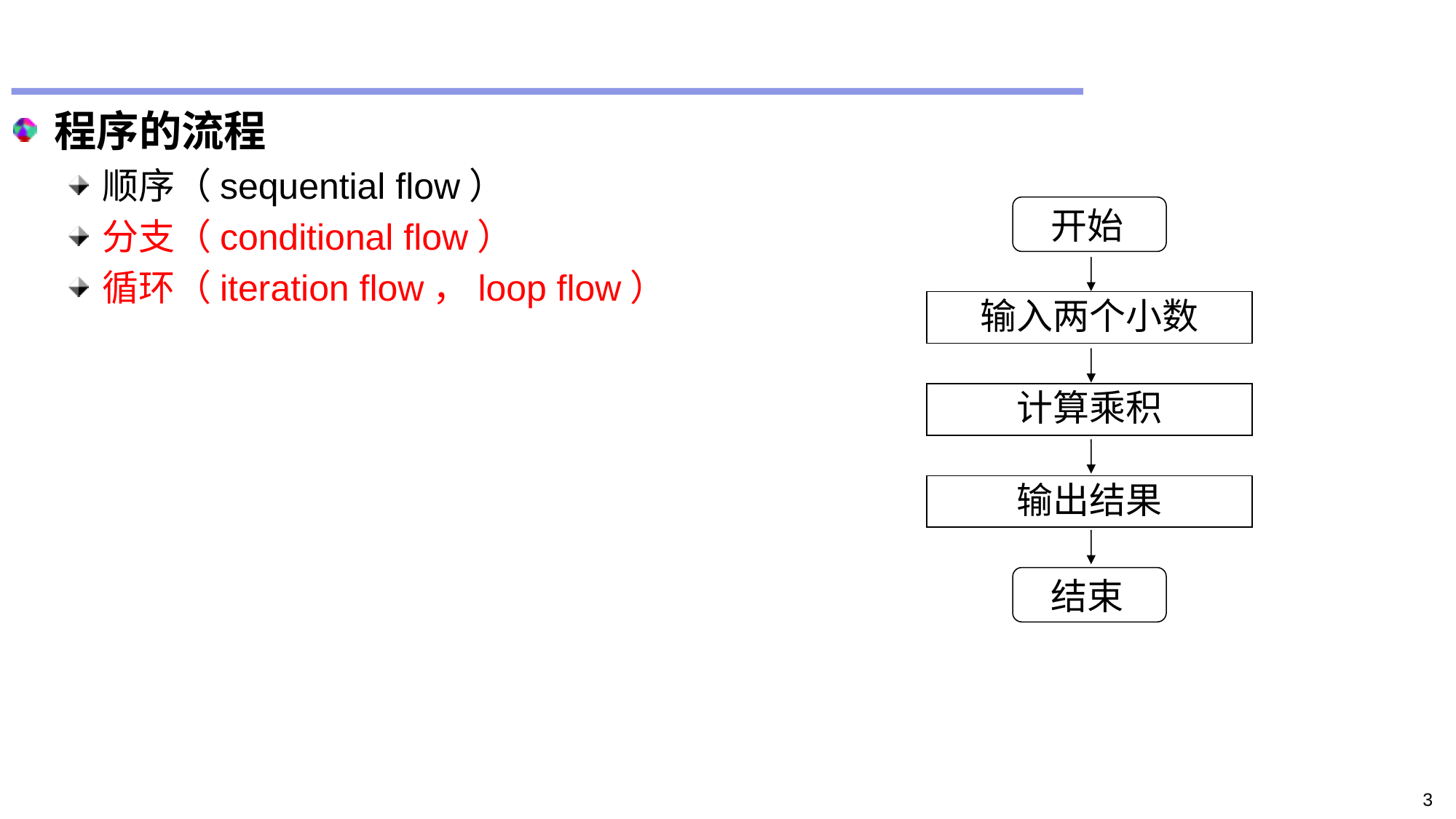

#
程序的流程
顺序（sequential flow）
分支（conditional flow）
循环（iteration flow，loop flow）

开始

输入两个小数

计算乘积

输出结果

结束
3